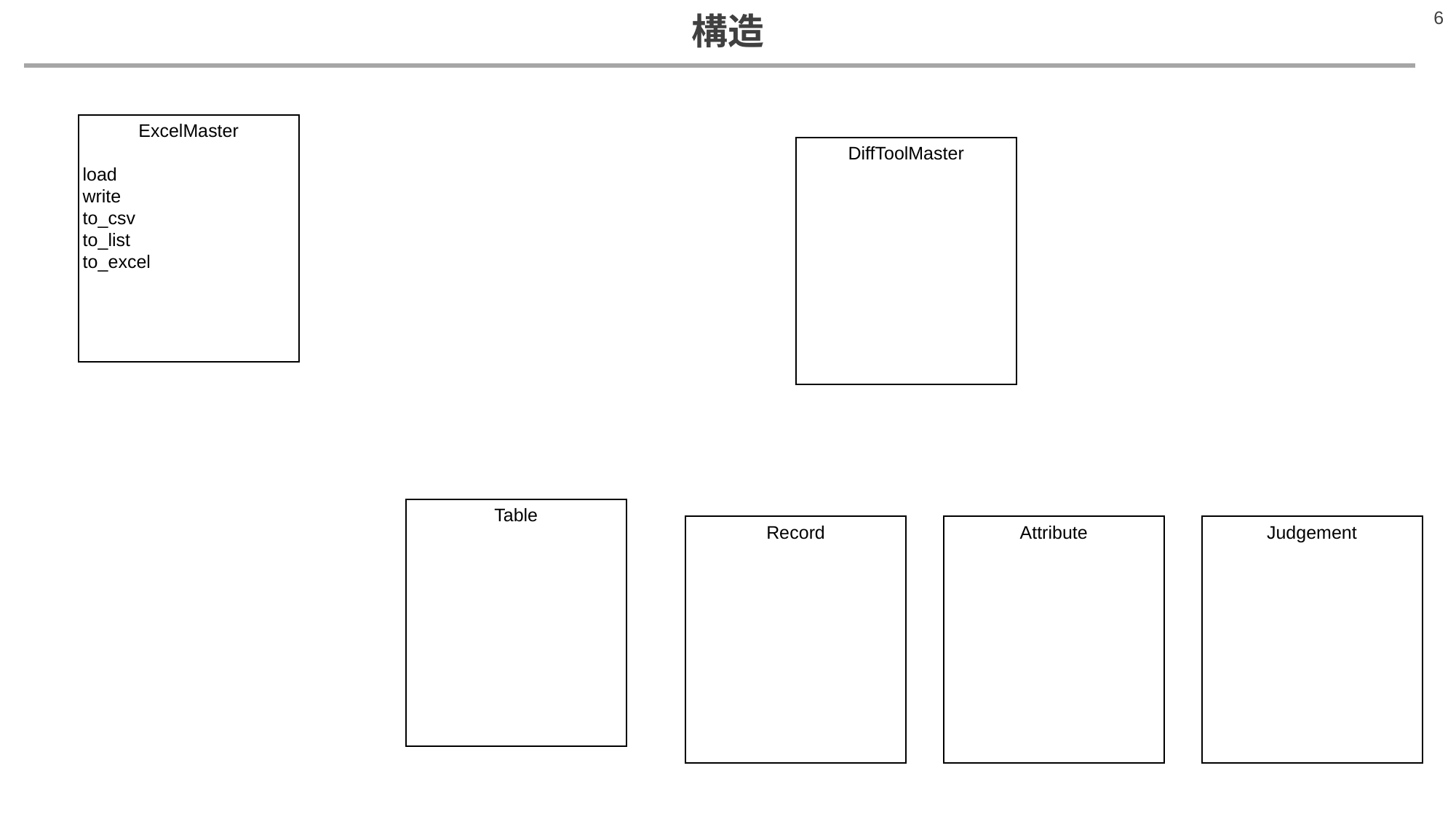

# 構造
ExcelMaster

load
write
to_csv
to_list
to_excel
DiffToolMaster

Table

Record

Attribute

Judgement